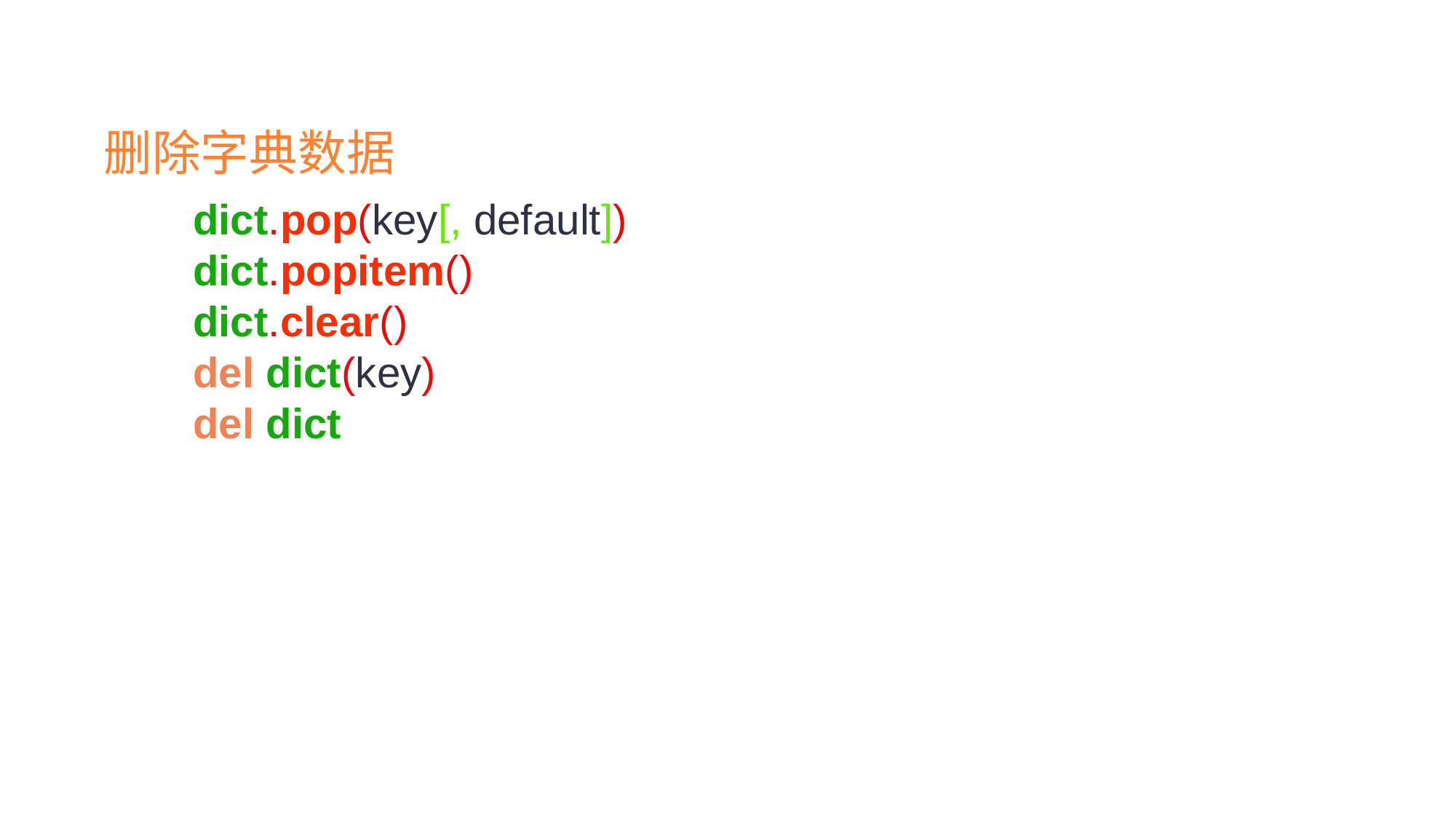

删除字典数据
dict.pop(key[, default])
dict.popitem()
dict.clear()
del dict(key)
del dict